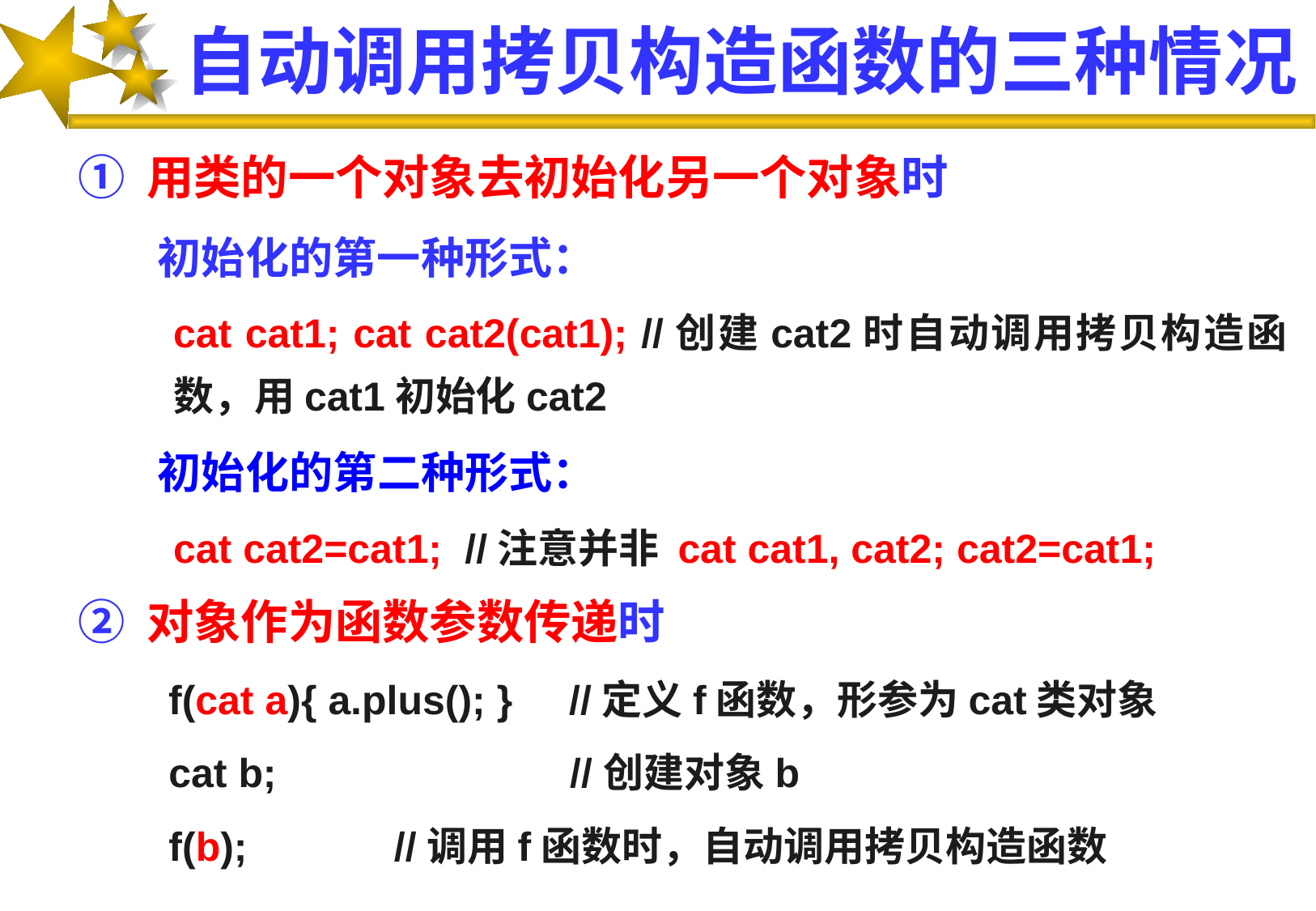

# 自动调用拷贝构造函数的三种情况
① 用类的一个对象去初始化另一个对象时
       初始化的第一种形式：
cat cat1; cat cat2(cat1); //创建cat2时自动调用拷贝构造函数，用cat1初始化cat2
       初始化的第二种形式：
cat cat2=cat1;  //注意并非 cat cat1, cat2; cat2=cat1;
② 对象作为函数参数传递时
        f(cat a){ a.plus(); }     //定义f函数，形参为cat类对象
	    cat b;                          //创建对象b
	    f(b);             //调用f函数时，自动调用拷贝构造函数